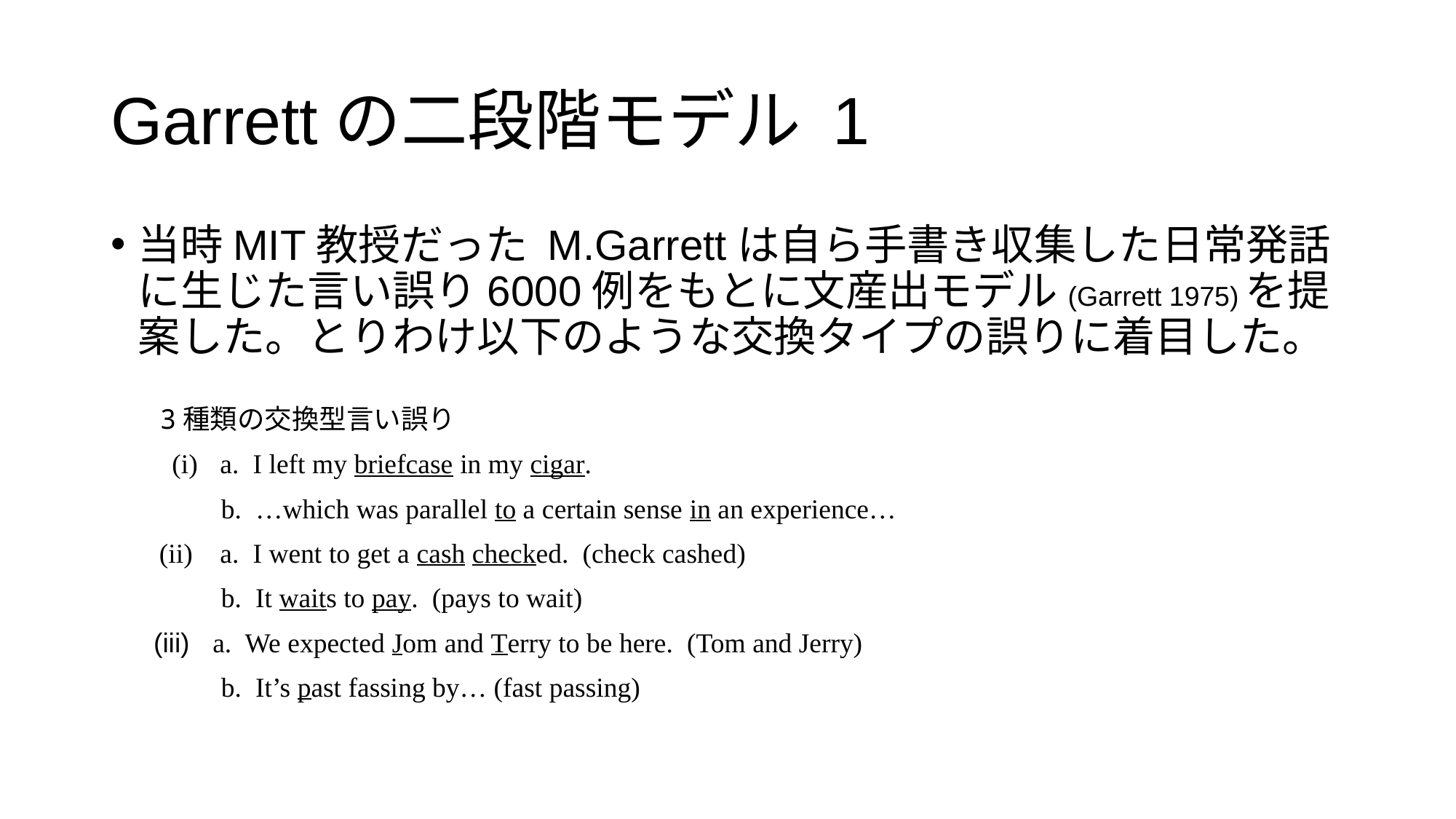

# Garrettの二段階モデル 1
当時MIT教授だった M.Garrettは自ら手書き収集した日常発話に生じた言い誤り6000例をもとに文産出モデル(Garrett 1975)を提案した。とりわけ以下のような交換タイプの誤りに着目した。
   3種類の交換型言い誤り
　　(i) 	a.  I left my briefcase in my cigar.
            b.  …which was parallel to a certain sense in an experience…
       (ii) 	a.  I went to get a cash checked.  (check cashed)
            b.  It waits to pay.  (pays to wait)
  (iii)   a.  We expected Jom and Terry to be here.  (Tom and Jerry)
            b.  It’s past fassing by… (fast passing)